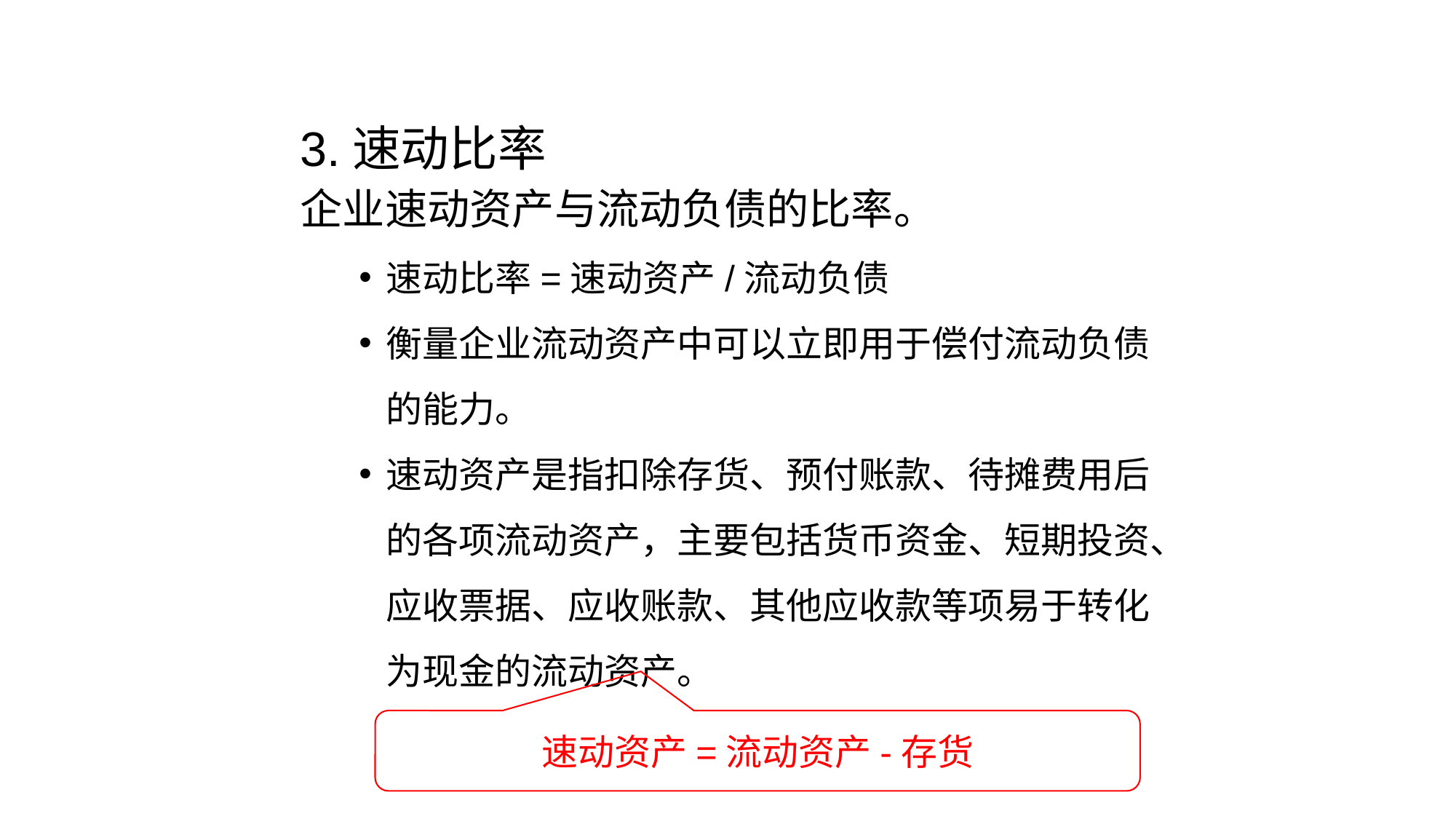

# 3.速动比率
企业速动资产与流动负债的比率。
速动比率=速动资产/流动负债
衡量企业流动资产中可以立即用于偿付流动负债的能力。
速动资产是指扣除存货、预付账款、待摊费用后的各项流动资产，主要包括货币资金、短期投资、应收票据、应收账款、其他应收款等项易于转化为现金的流动资产。
速动资产=流动资产-存货